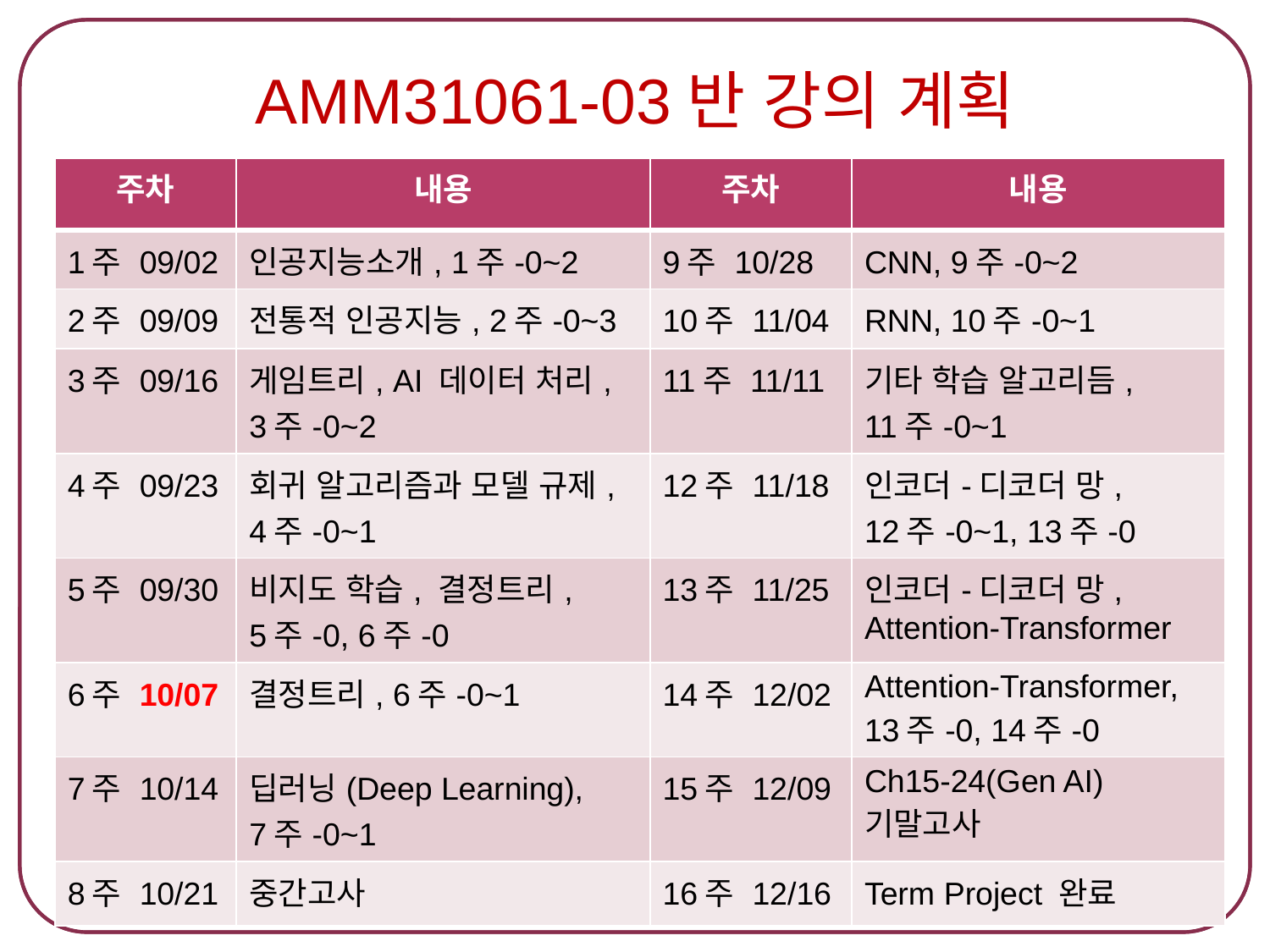

# AMM31061-03반 강의 계획
| 주차 | 내용 | 주차 | 내용 |
| --- | --- | --- | --- |
| 1주 09/02 | 인공지능소개, 1주-0~2 | 9주 10/28 | CNN, 9주-0~2 |
| 2주 09/09 | 전통적 인공지능, 2주-0~3 | 10주 11/04 | RNN, 10주-0~1 |
| 3주 09/16 | 게임트리, AI 데이터 처리, 3주-0~2 | 11주 11/11 | 기타 학습 알고리듬, 11주-0~1 |
| 4주 09/23 | 회귀 알고리즘과 모델 규제, 4주-0~1 | 12주 11/18 | 인코더-디코더 망, 12주-0~1, 13주-0 |
| 5주 09/30 | 비지도 학습, 결정트리, 5주-0, 6주-0 | 13주 11/25 | 인코더-디코더 망, Attention-Transformer |
| 6주 10/07 | 결정트리, 6주-0~1 | 14주 12/02 | Attention-Transformer, 13주-0, 14주-0 |
| 7주 10/14 | 딥러닝(Deep Learning), 7주-0~1 | 15주 12/09 | Ch15-24(Gen AI) 기말고사 |
| 8주 10/21 | 중간고사 | 16주 12/16 | Term Project 완료 |
6